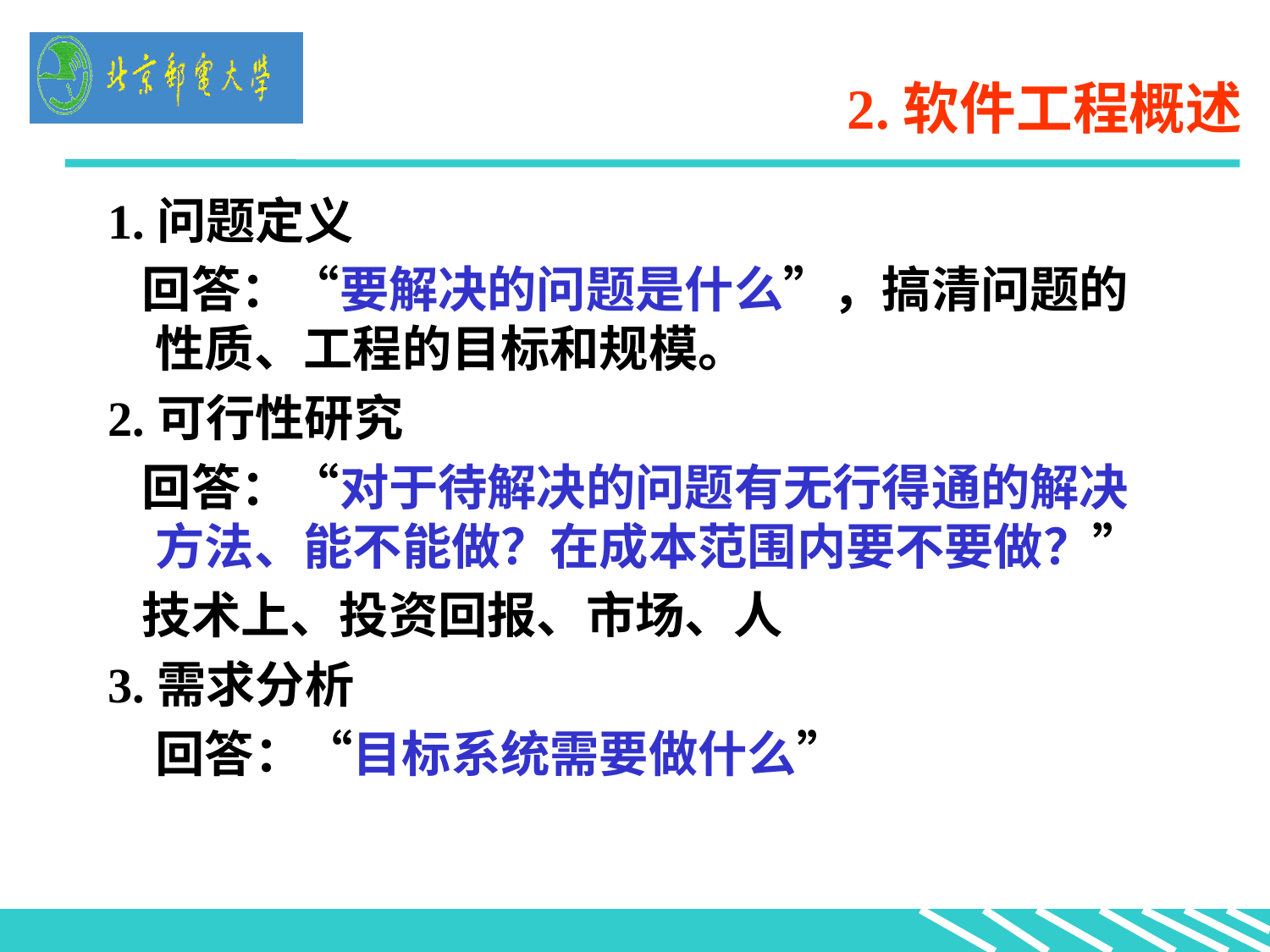

# 2.软件工程概述
1.问题定义
  回答：“要解决的问题是什么”，搞清问题的性质、工程的目标和规模。
2.可行性研究
  回答：“对于待解决的问题有无行得通的解决方法、能不能做？在成本范围内要不要做？”
  技术上、投资回报、市场、人
3.需求分析
	回答：“目标系统需要做什么”

14